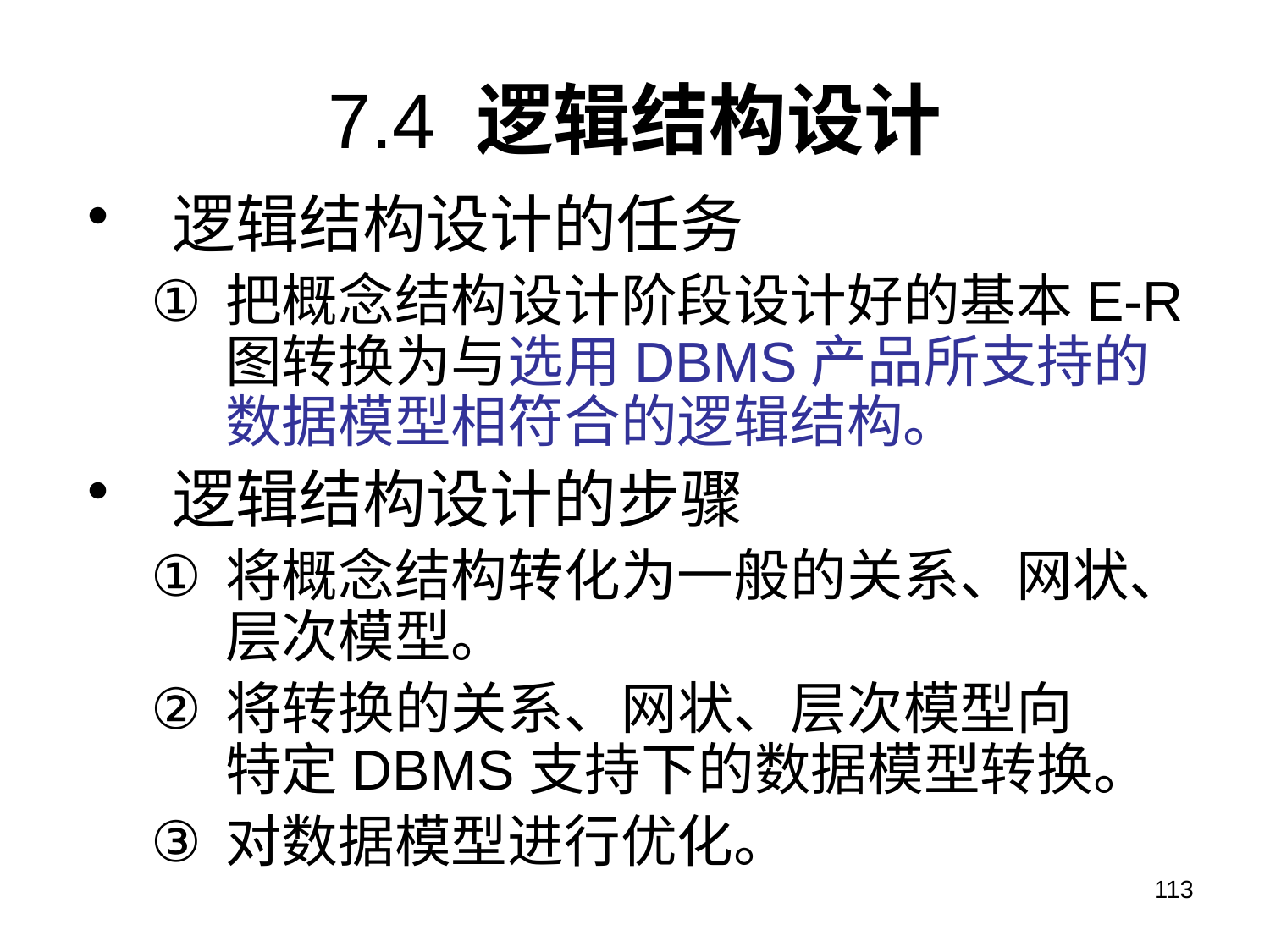

# 7.4 逻辑结构设计
逻辑结构设计的任务
把概念结构设计阶段设计好的基本E-R图转换为与选用DBMS产品所支持的数据模型相符合的逻辑结构。
逻辑结构设计的步骤
将概念结构转化为一般的关系、网状、层次模型。
将转换的关系、网状、层次模型向
特定DBMS支持下的数据模型转换。
对数据模型进行优化。
113